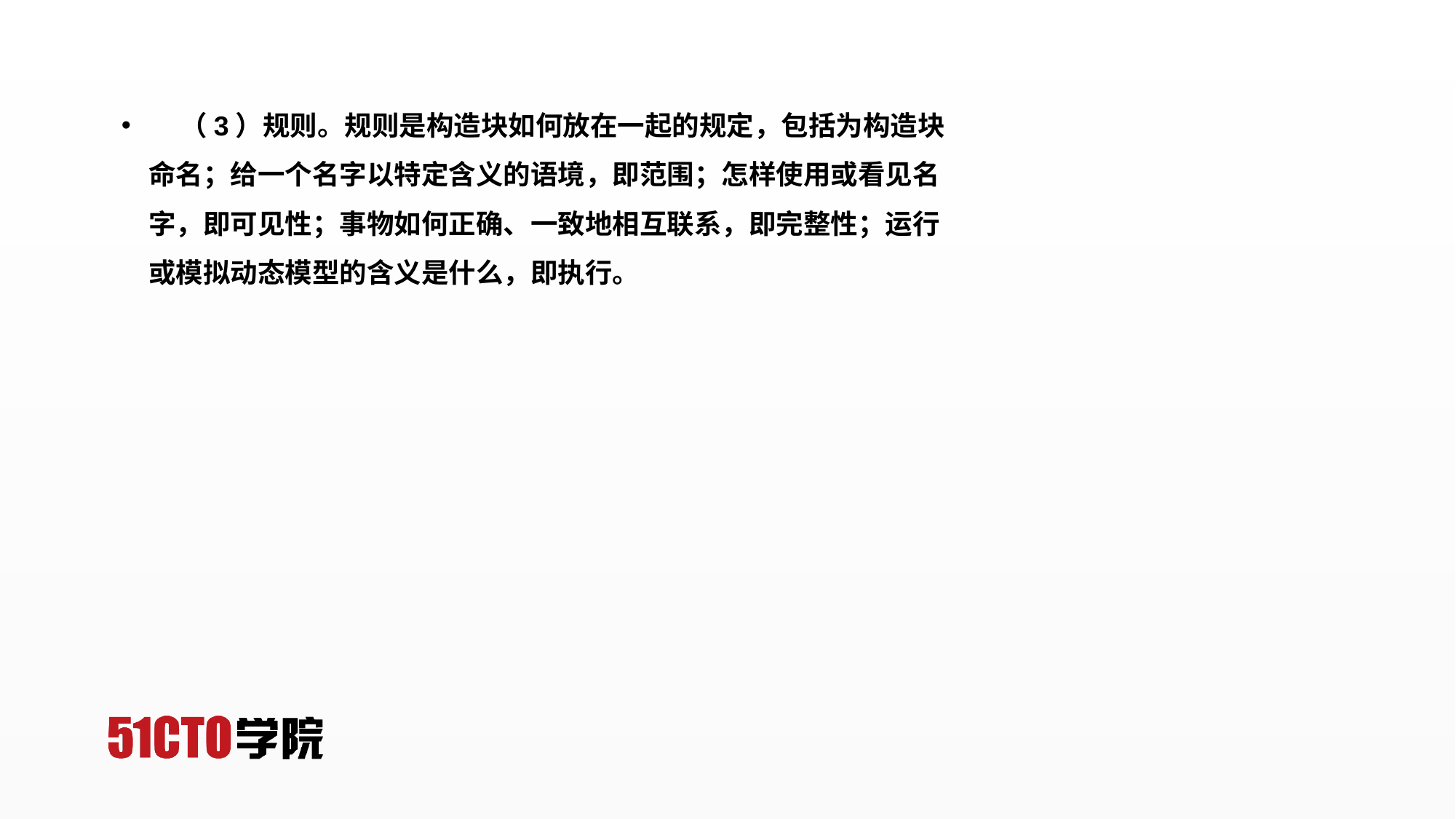

（3）规则。规则是构造块如何放在一起的规定，包括为构造块命名；给一个名字以特定含义的语境，即范围；怎样使用或看见名字，即可见性；事物如何正确、一致地相互联系，即完整性；运行或模拟动态模型的含义是什么，即执行。